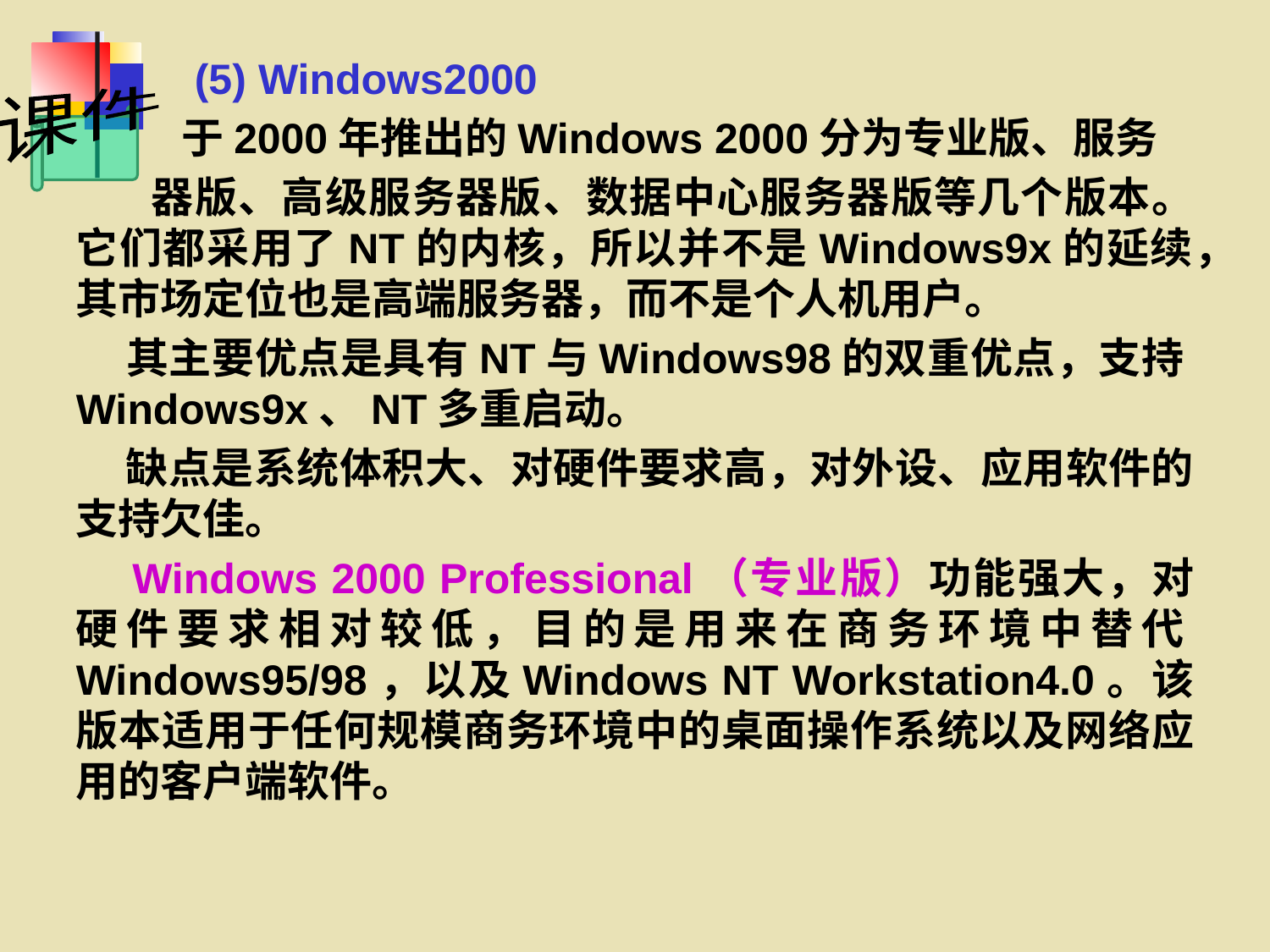

(5) Windows2000
          于2000年推出的Windows 2000分为专业版、服务
      器版、高级服务器版、数据中心服务器版等几个版本。它们都采用了NT的内核，所以并不是Windows9x的延续，其市场定位也是高端服务器，而不是个人机用户。
    其主要优点是具有NT与Windows98的双重优点，支持Windows9x、NT多重启动。
    缺点是系统体积大、对硬件要求高，对外设、应用软件的支持欠佳。
    Windows 2000 Professional（专业版）功能强大，对硬件要求相对较低，目的是用来在商务环境中替代Windows95/98，以及Windows NT Workstation4.0。该版本适用于任何规模商务环境中的桌面操作系统以及网络应用的客户端软件。